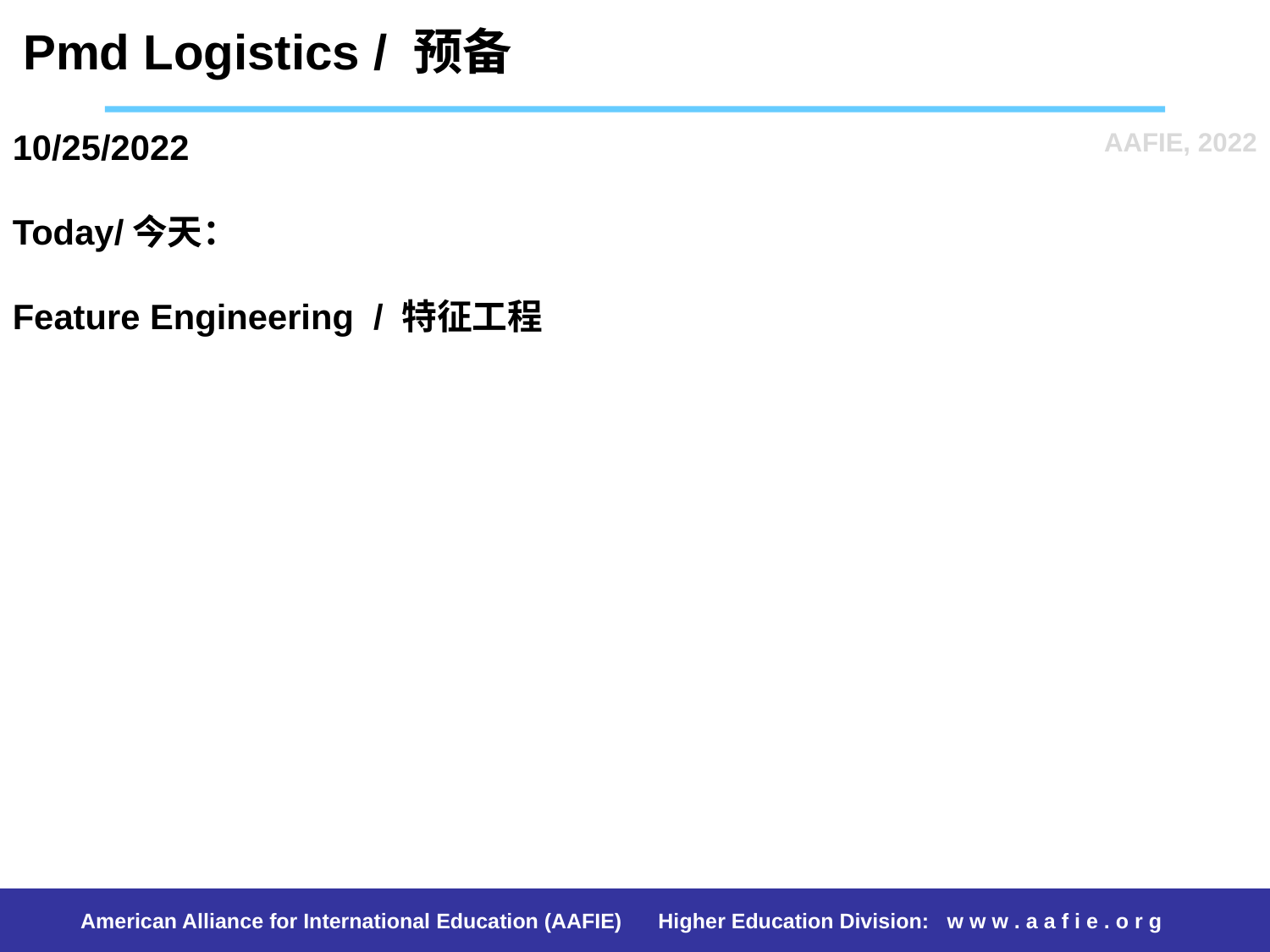

Pmd Logistics / 预备
AAFIE, 2022
# 10/25/2022 Today/今天： Feature Engineering  / 特征工程